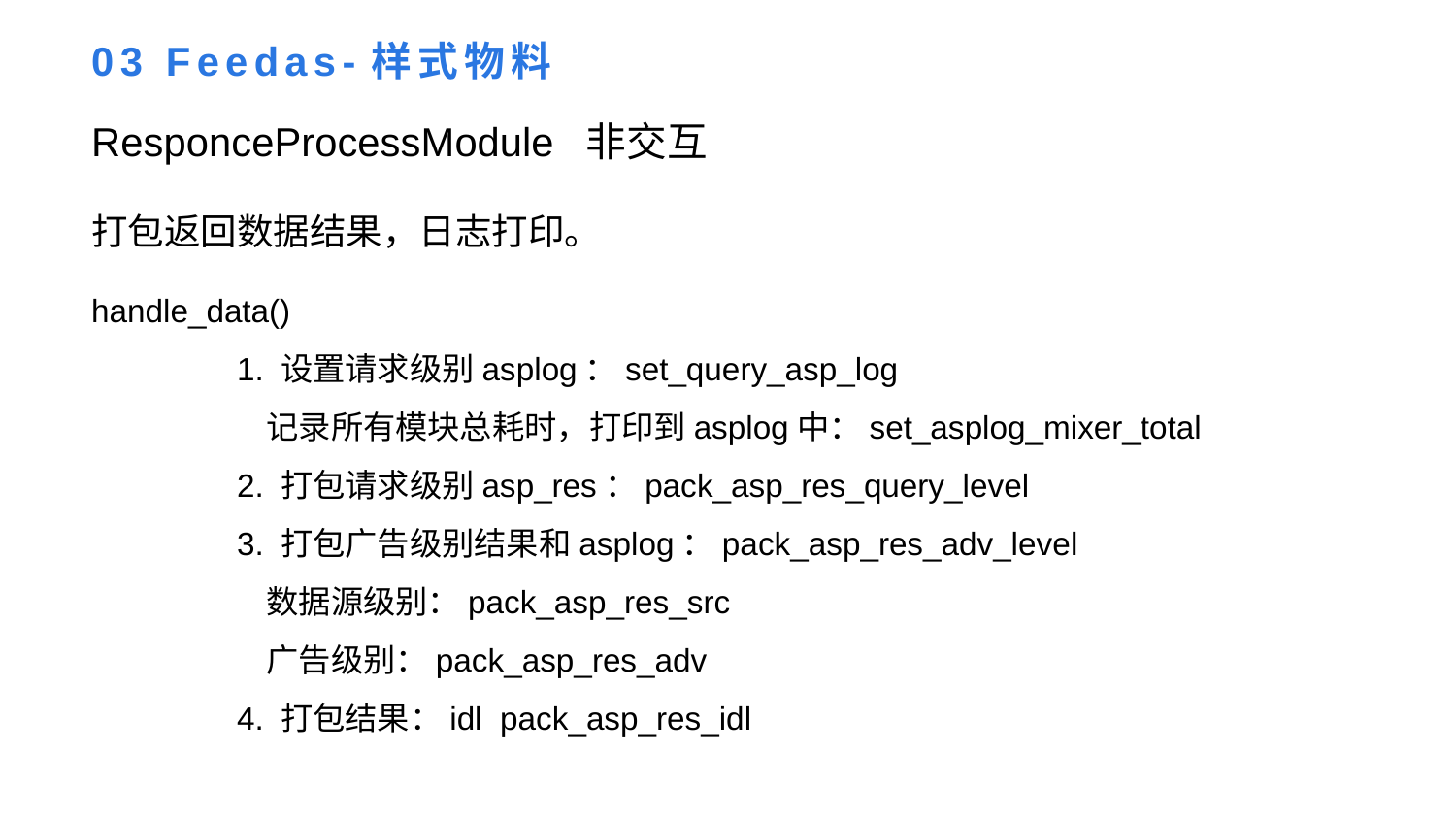

03 Feedas-样式物料
ResponceProcessModule  非交互
打包返回数据结果，日志打印。
handle_data()
	1. 设置请求级别asplog：set_query_asp_log
	   记录所有模块总耗时，打印到asplog中：set_asplog_mixer_total
	2. 打包请求级别asp_res：pack_asp_res_query_level
	3. 打包广告级别结果和asplog：pack_asp_res_adv_level
	   数据源级别：pack_asp_res_src
	   广告级别：pack_asp_res_adv
	4. 打包结果：idl  pack_asp_res_idl